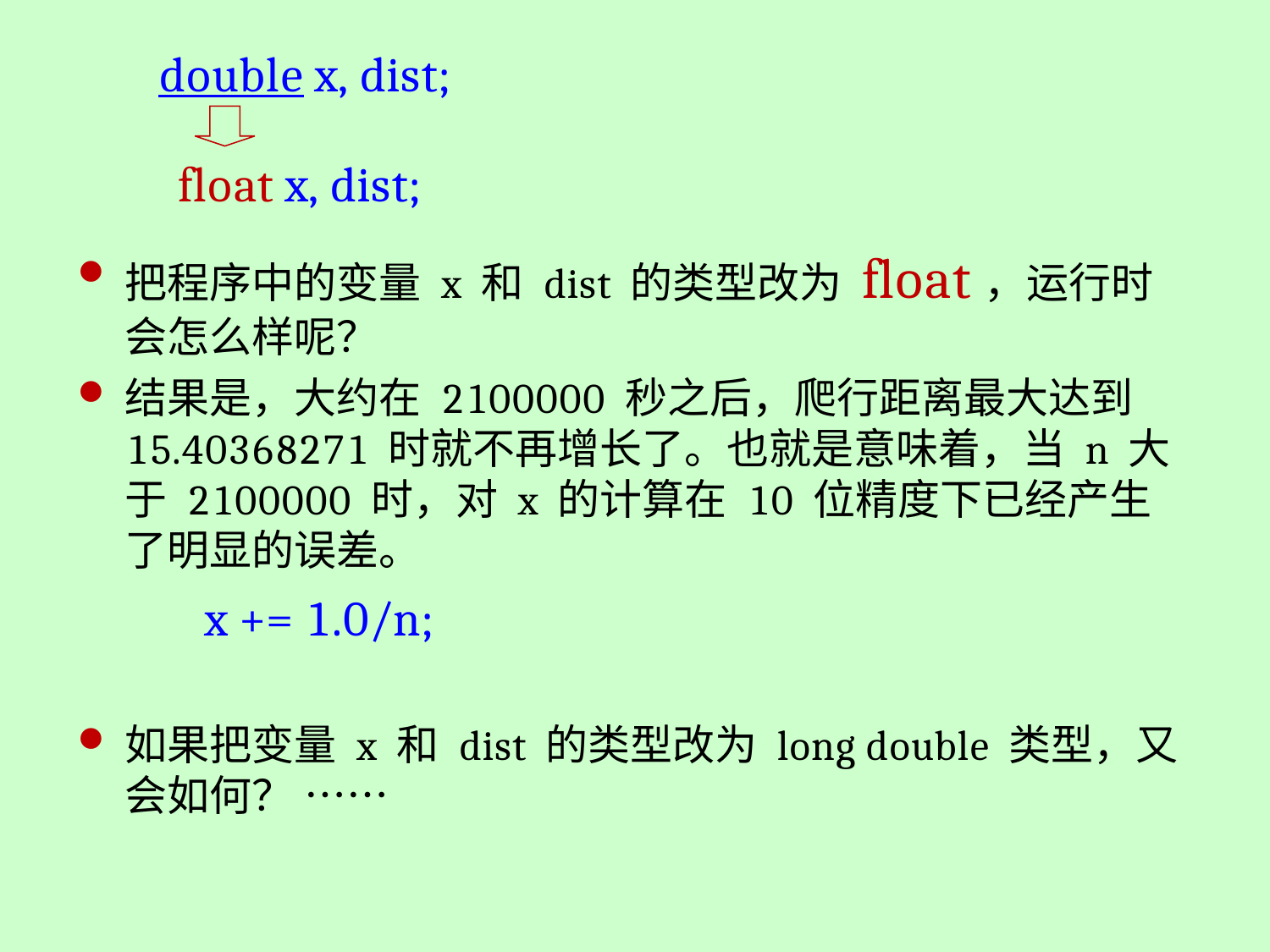

double x, dist;

 float x, dist;
把程序中的变量 x 和 dist 的类型改为 float，运行时会怎么样呢？
结果是，大约在 2100000 秒之后，爬行距离最大达到 15.40368271 时就不再增长了。也就是意味着，当 n 大于 2100000 时，对 x 的计算在 10 位精度下已经产生了明显的误差。
	x += 1.0/n;

如果把变量 x 和 dist 的类型改为 long double 类型，又会如何？ ……
25